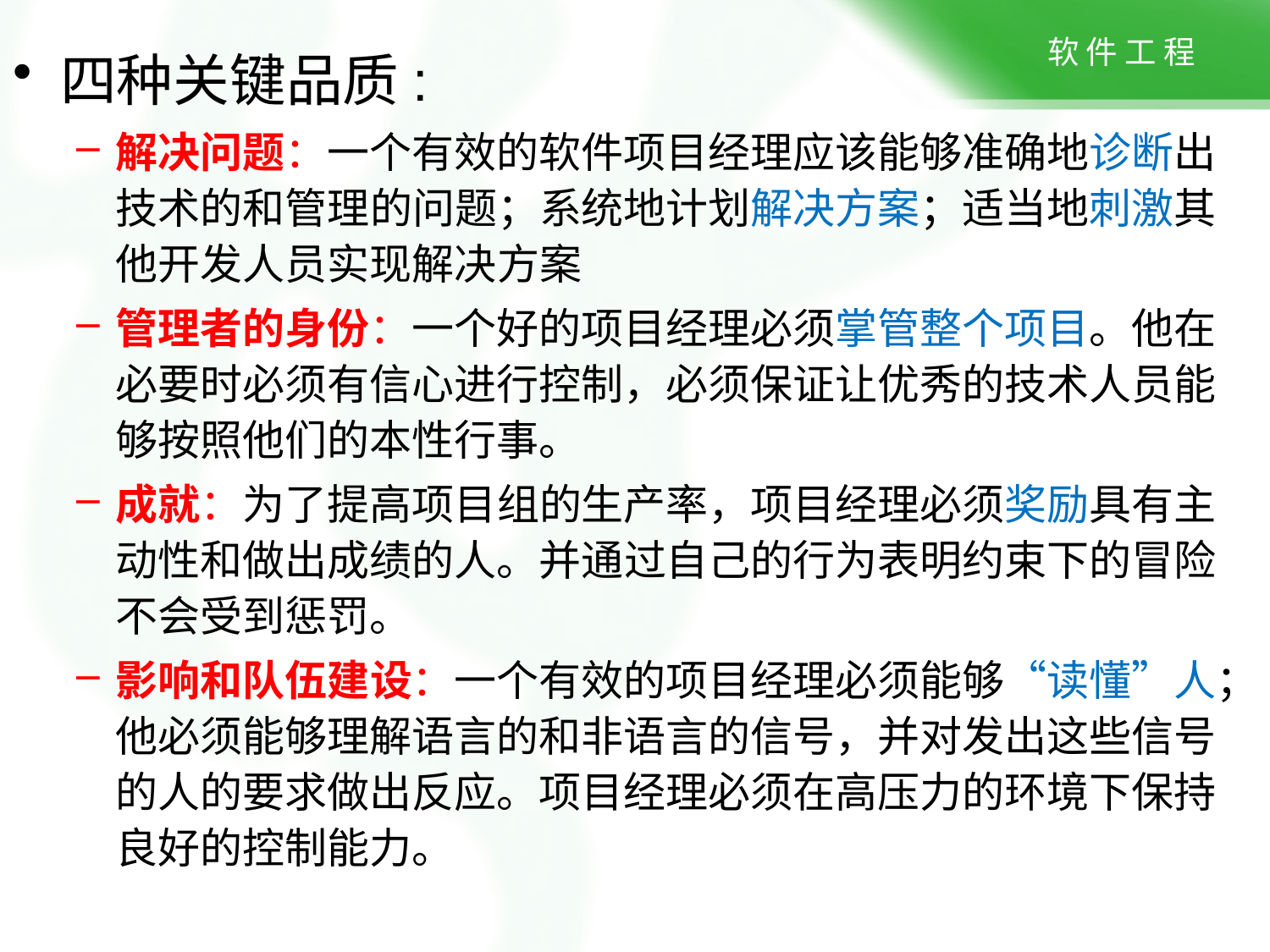

四种关键品质:
解决问题：一个有效的软件项目经理应该能够准确地诊断出技术的和管理的问题；系统地计划解决方案；适当地刺激其他开发人员实现解决方案
管理者的身份：一个好的项目经理必须掌管整个项目。他在必要时必须有信心进行控制，必须保证让优秀的技术人员能够按照他们的本性行事。
成就：为了提高项目组的生产率，项目经理必须奖励具有主动性和做出成绩的人。并通过自己的行为表明约束下的冒险不会受到惩罚。
影响和队伍建设：一个有效的项目经理必须能够“读懂”人；他必须能够理解语言的和非语言的信号，并对发出这些信号的人的要求做出反应。项目经理必须在高压力的环境下保持良好的控制能力。